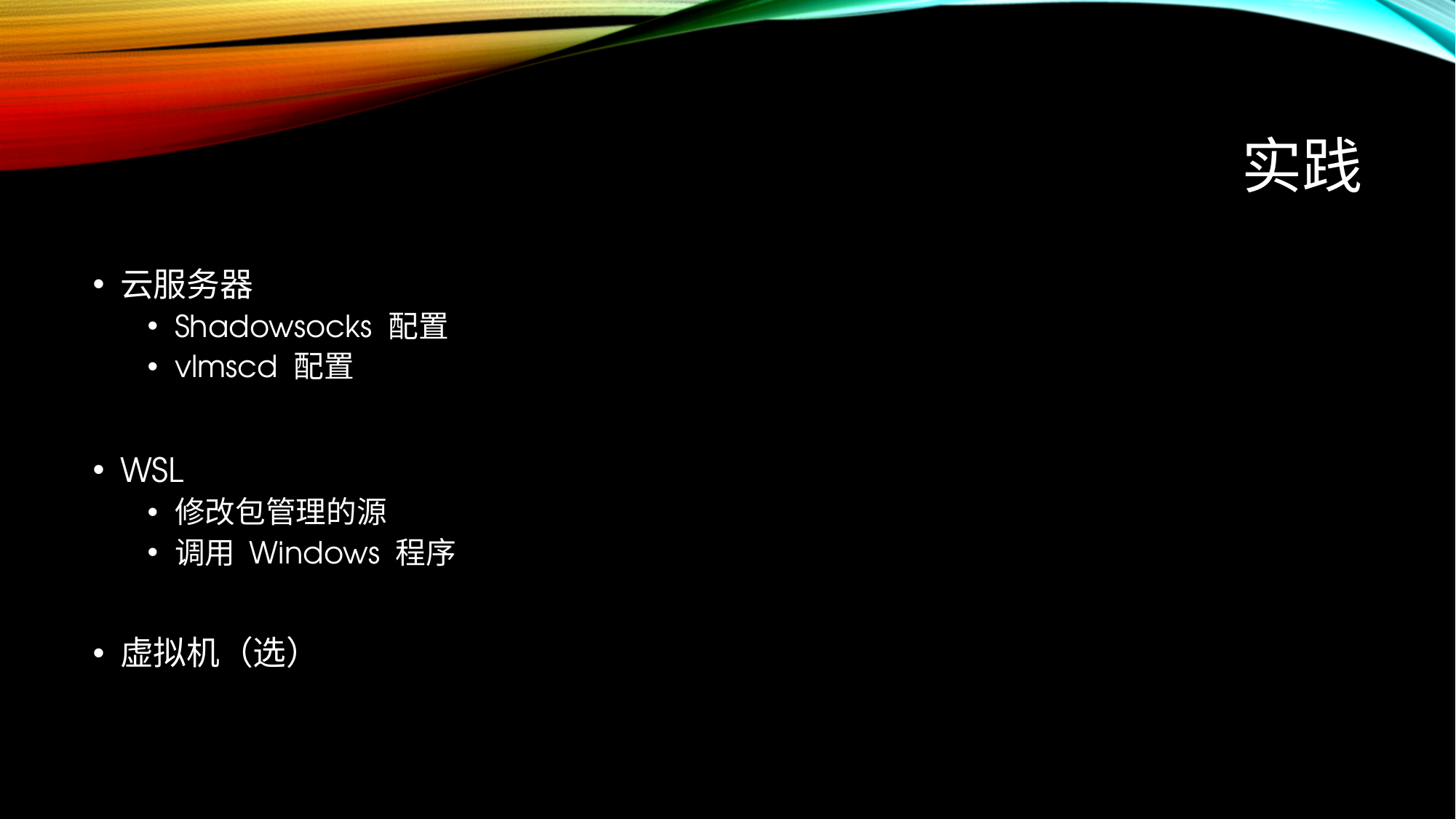

# 实践
云服务器
Shadowsocks 配置
vlmscd 配置

WSL
修改包管理的源
调用 Windows 程序

虚拟机（选）